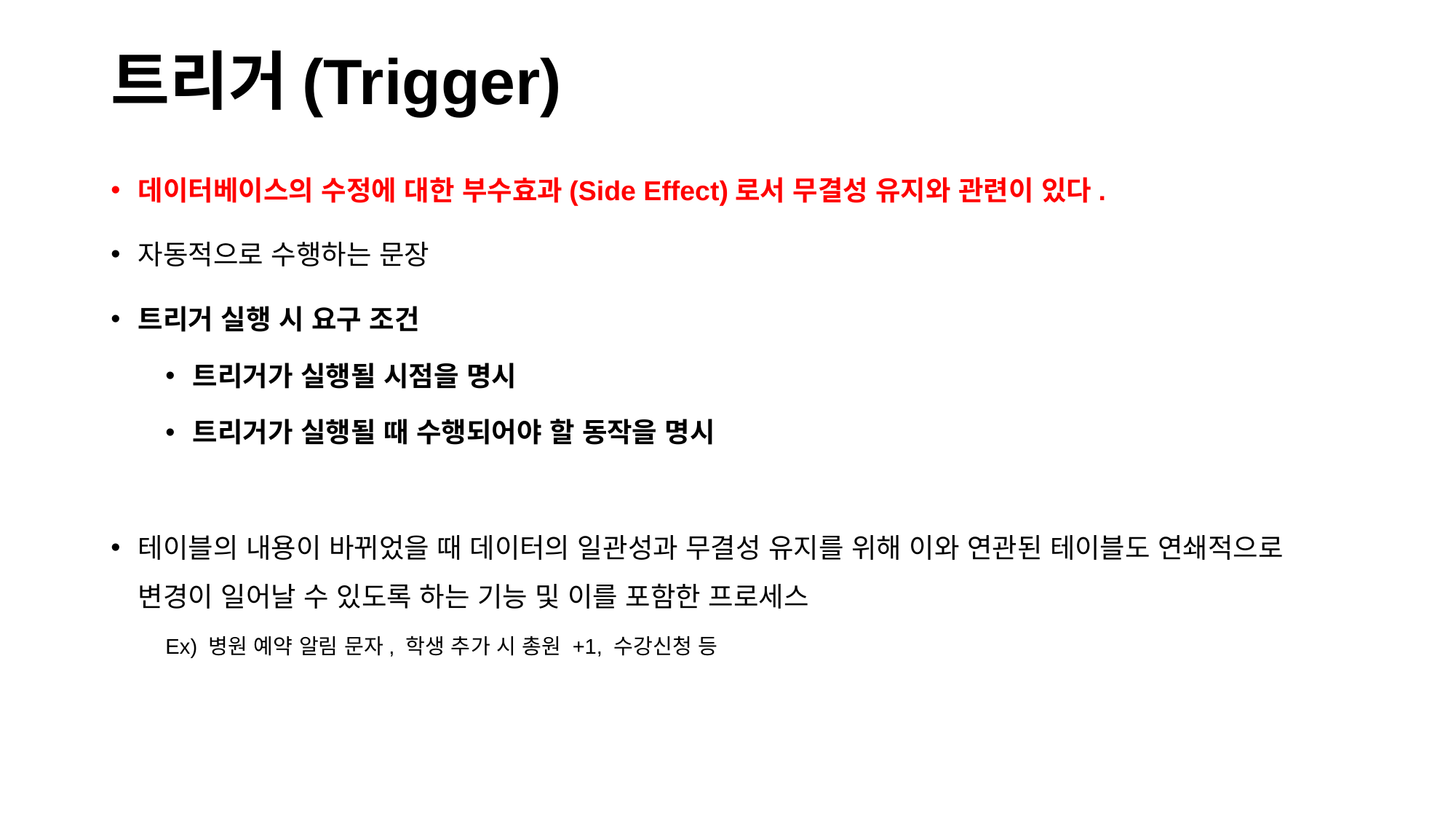

# 트리거(Trigger)
데이터베이스의 수정에 대한 부수효과(Side Effect)로서 무결성 유지와 관련이 있다.
자동적으로 수행하는 문장
트리거 실행 시 요구 조건
트리거가 실행될 시점을 명시
트리거가 실행될 때 수행되어야 할 동작을 명시

테이블의 내용이 바뀌었을 때 데이터의 일관성과 무결성 유지를 위해 이와 연관된 테이블도 연쇄적으로 변경이 일어날 수 있도록 하는 기능 및 이를 포함한 프로세스
Ex) 병원 예약 알림 문자, 학생 추가 시 총원 +1, 수강신청 등